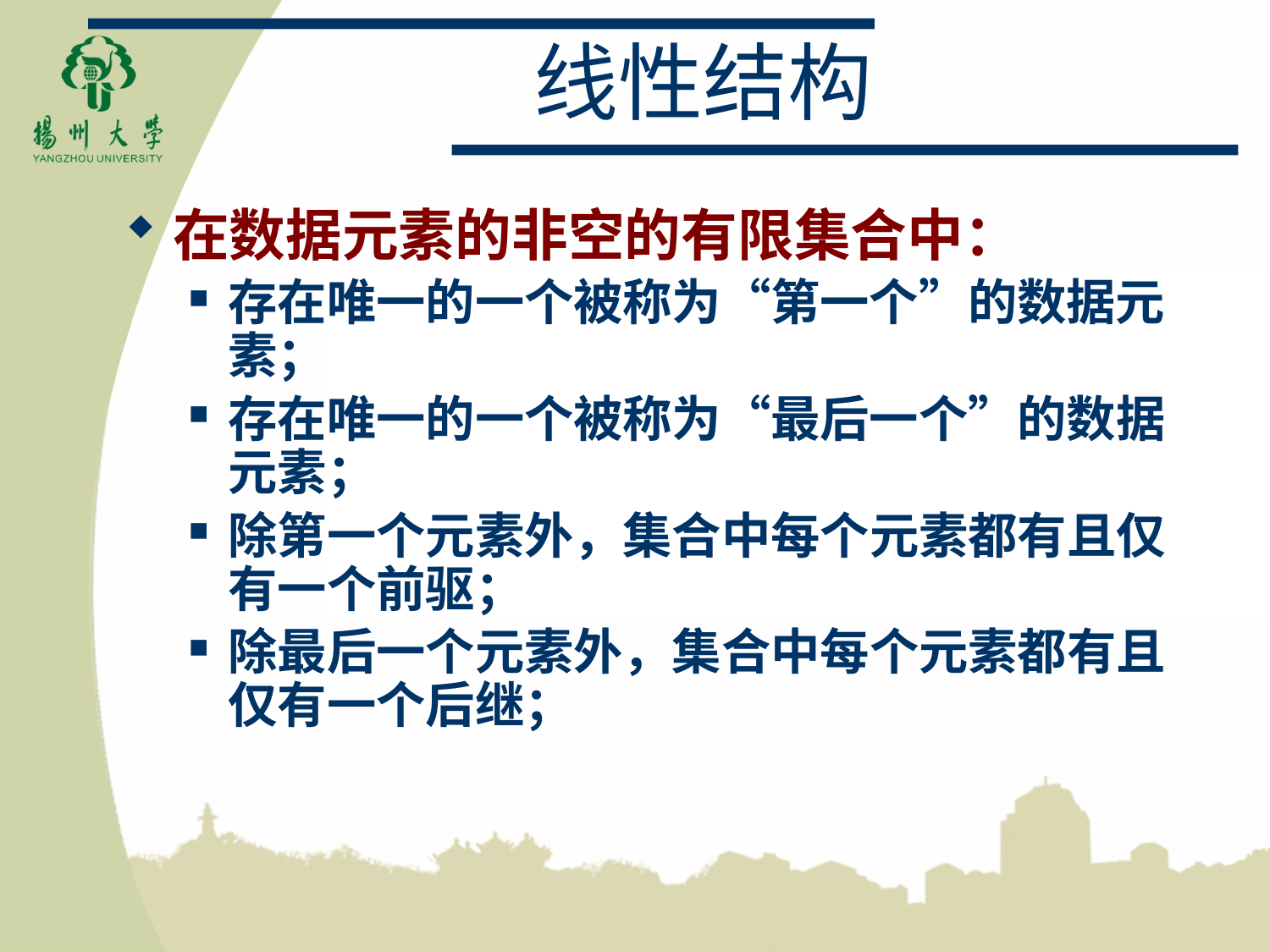

# 线性结构
在数据元素的非空的有限集合中：
存在唯一的一个被称为“第一个”的数据元素；
存在唯一的一个被称为“最后一个”的数据元素；
除第一个元素外，集合中每个元素都有且仅有一个前驱；
除最后一个元素外，集合中每个元素都有且仅有一个后继；